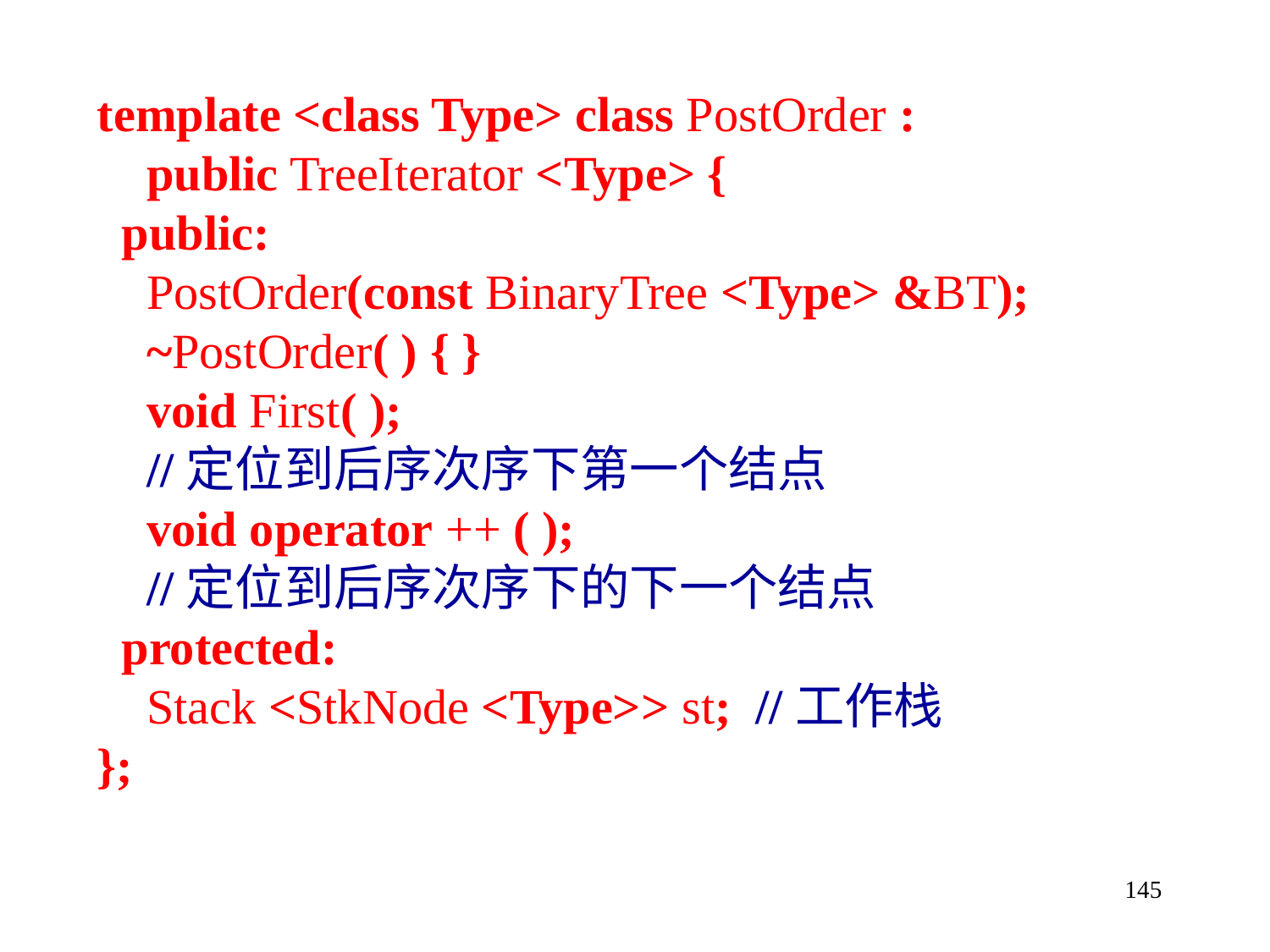

template <class Type> class PostOrder :
    public TreeIterator <Type> {
  public:
    PostOrder(const BinaryTree <Type> &BT);
    ~PostOrder( ) { }
    void First( );
    //定位到后序次序下第一个结点
    void operator ++ ( );
    //定位到后序次序下的下一个结点
  protected:
    Stack <StkNode <Type>> st;  //工作栈
};
145